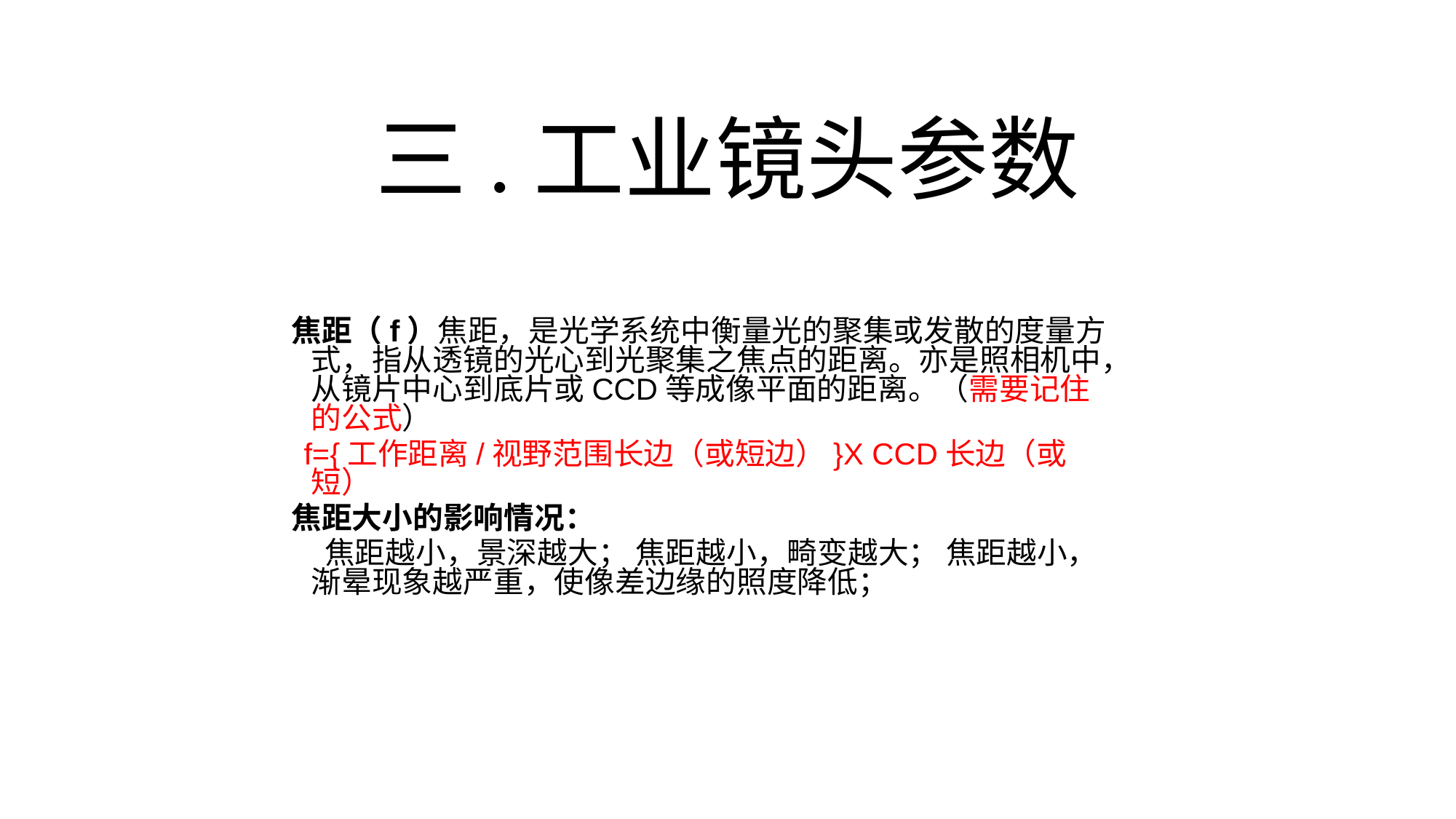

# 三.工业镜头参数

  焦距（f）焦距，是光学系统中衡量光的聚集或发散的度量方式，指从透镜的光心到光聚集之焦点的距离。亦是照相机中，从镜片中心到底片或CCD等成像平面的距离。（需要记住的公式）
    f={工作距离/视野范围长边（或短边）}X CCD长边（或短）
  焦距大小的影响情况：
       焦距越小，景深越大； 焦距越小，畸变越大； 焦距越小，渐晕现象越严重，使像差边缘的照度降低；